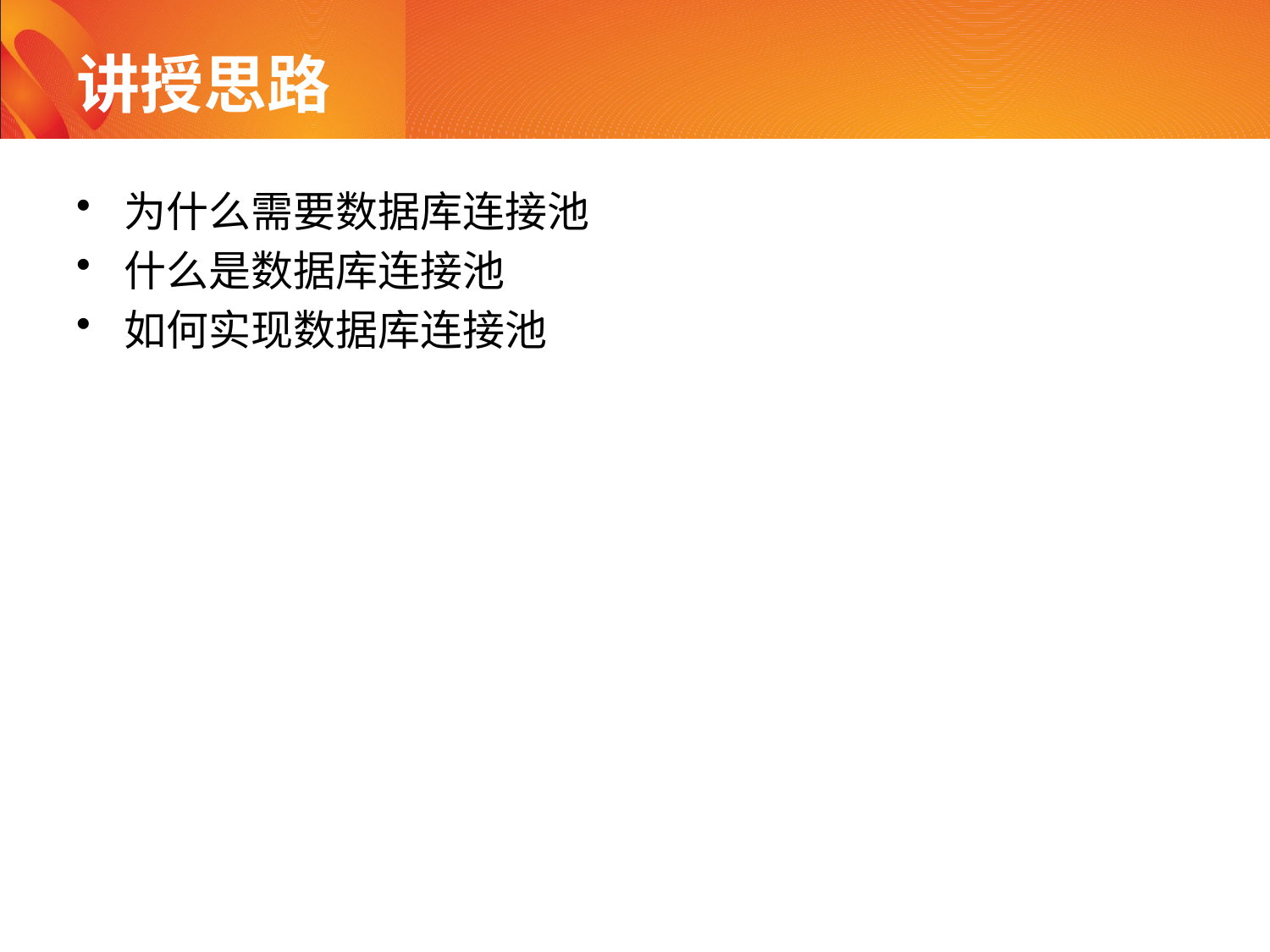

# 讲授思路
为什么需要数据库连接池
什么是数据库连接池
如何实现数据库连接池